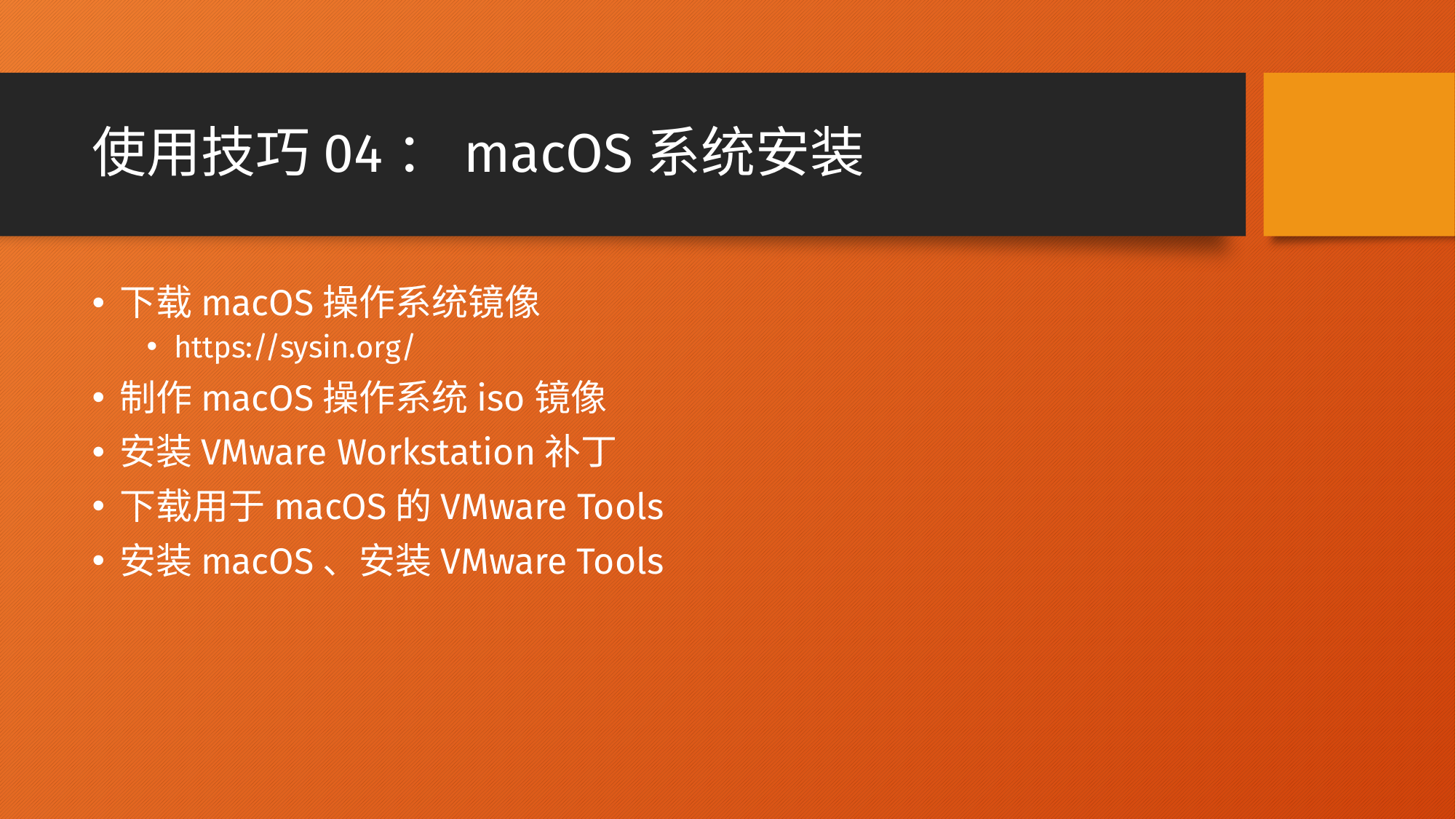

# 使用技巧04：macOS系统安装
下载macOS操作系统镜像
https://sysin.org/
制作macOS操作系统iso镜像
安装VMware Workstation补丁
下载用于macOS的VMware Tools
安装macOS、安装VMware Tools